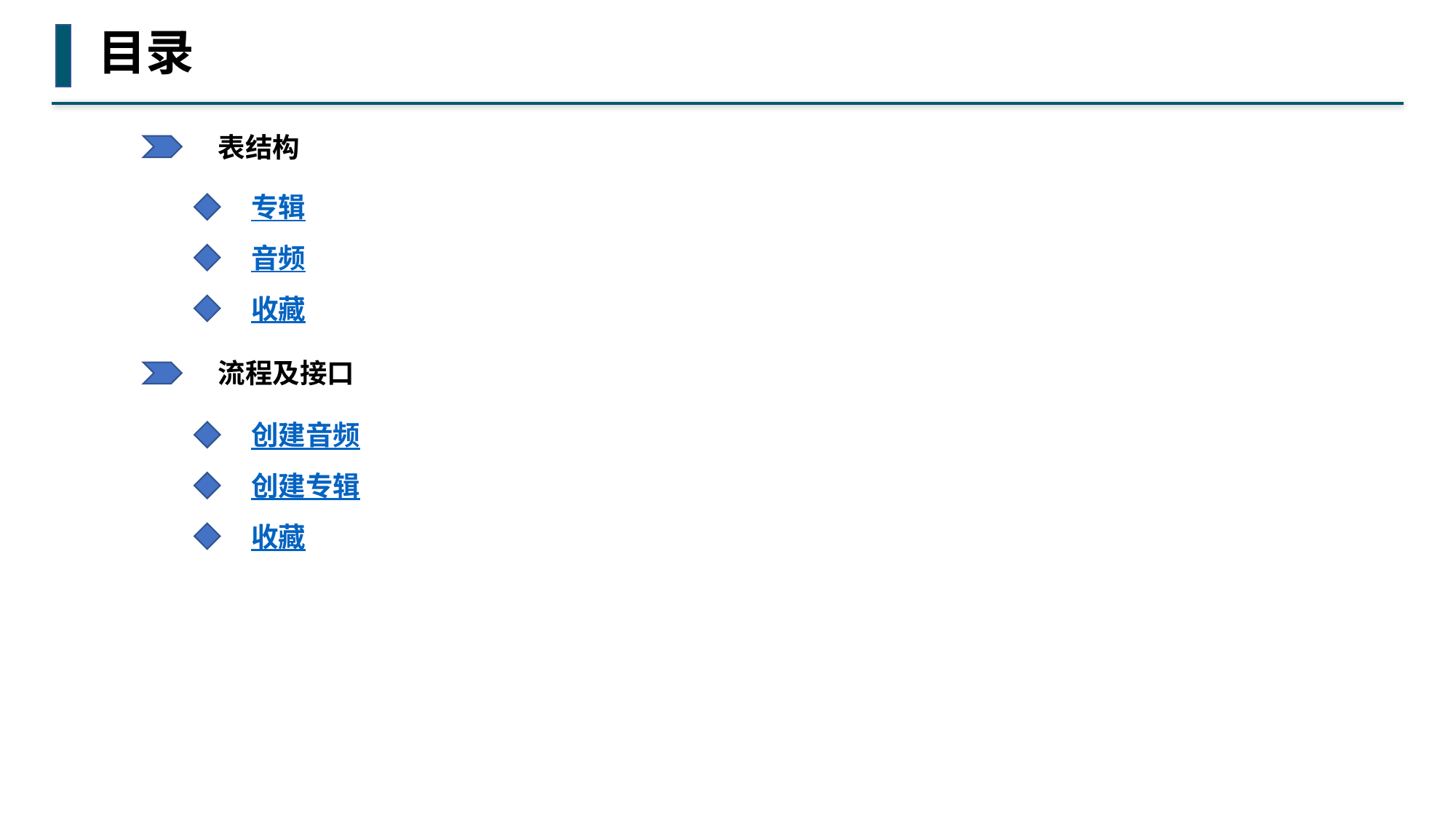

目录

表结构

专辑

音频

收藏

流程及接口

创建音频

创建专辑

收藏